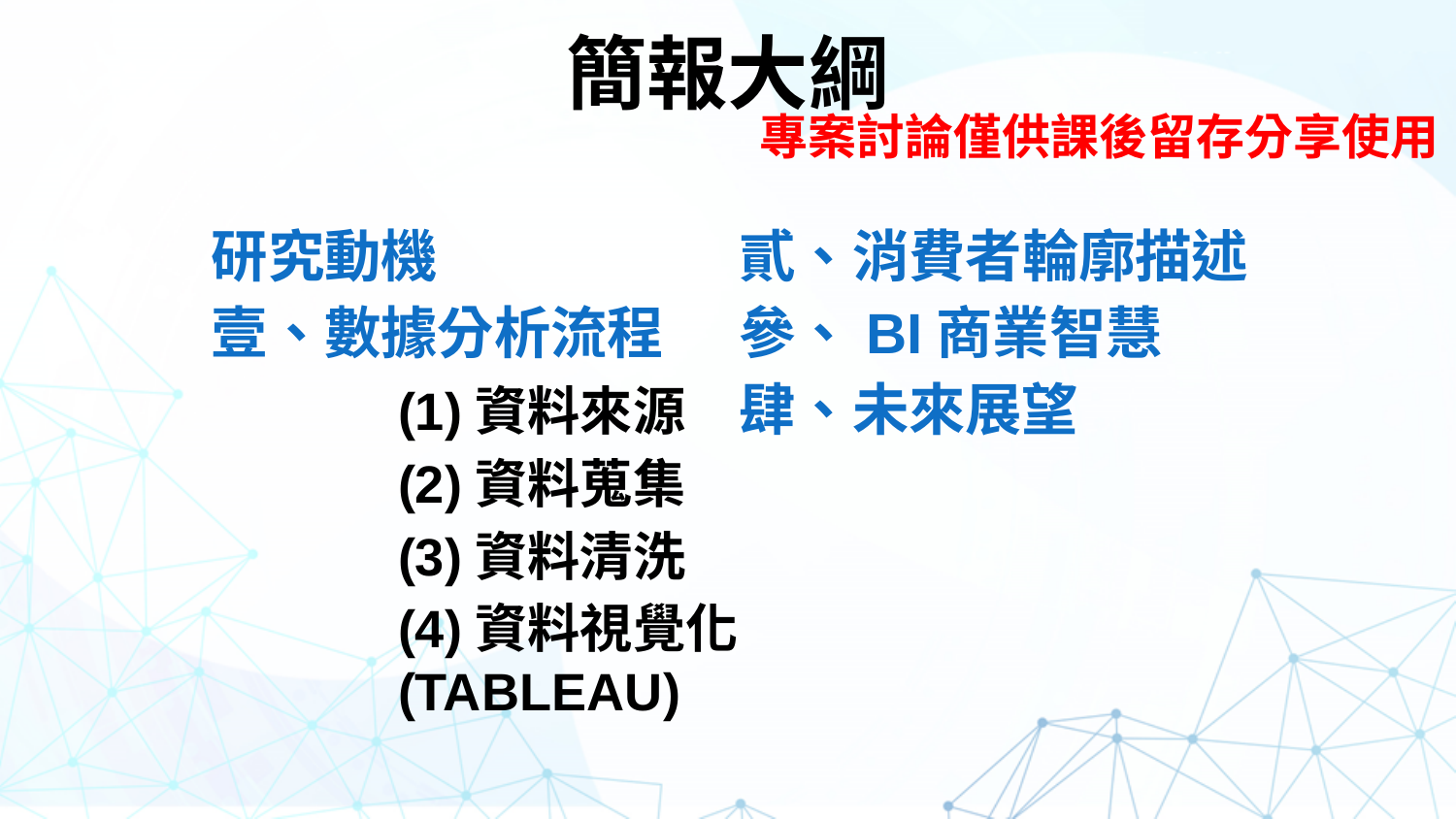

簡報大綱
研究動機
壹、數據分析流程
		(1)資料來源
		(2)資料蒐集
		(3)資料清洗
		(4)資料視覺化	(Tableau)

貳、消費者輪廓描述
參、BI商業智慧
肆、未來展望